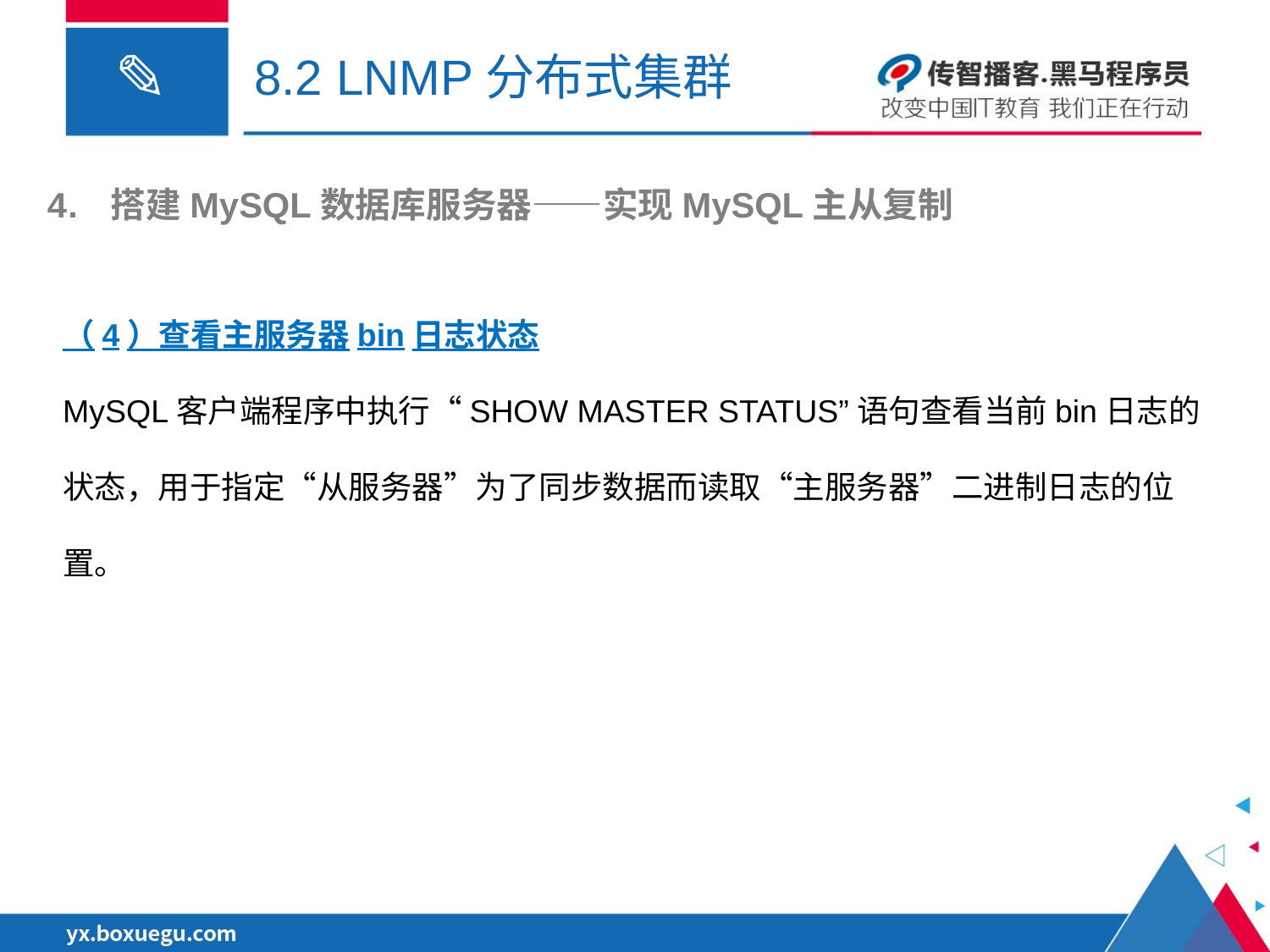

# 8.2 LNMP分布式集群
搭建MySQL数据库服务器——实现MySQL主从复制
（4）查看主服务器bin日志状态
MySQL客户端程序中执行“SHOW MASTER STATUS”语句查看当前bin日志的状态，用于指定“从服务器”为了同步数据而读取“主服务器”二进制日志的位置。